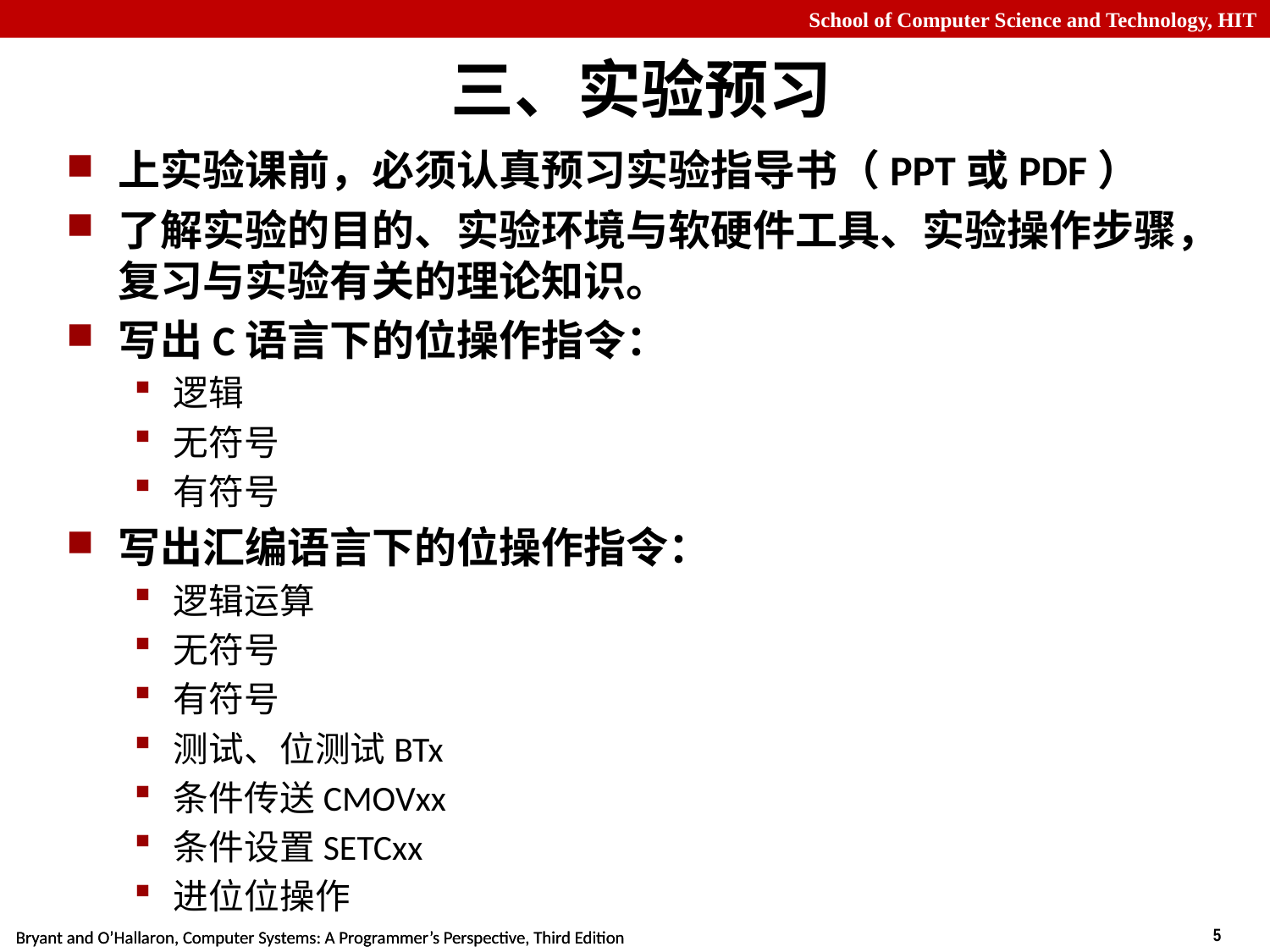

# 三、实验预习
上实验课前，必须认真预习实验指导书（PPT或PDF）
了解实验的目的、实验环境与软硬件工具、实验操作步骤，复习与实验有关的理论知识。
写出C语言下的位操作指令：
逻辑
无符号
有符号
写出汇编语言下的位操作指令：
逻辑运算
无符号
有符号
测试、位测试BTx
条件传送CMOVxx
条件设置SETCxx
进位位操作